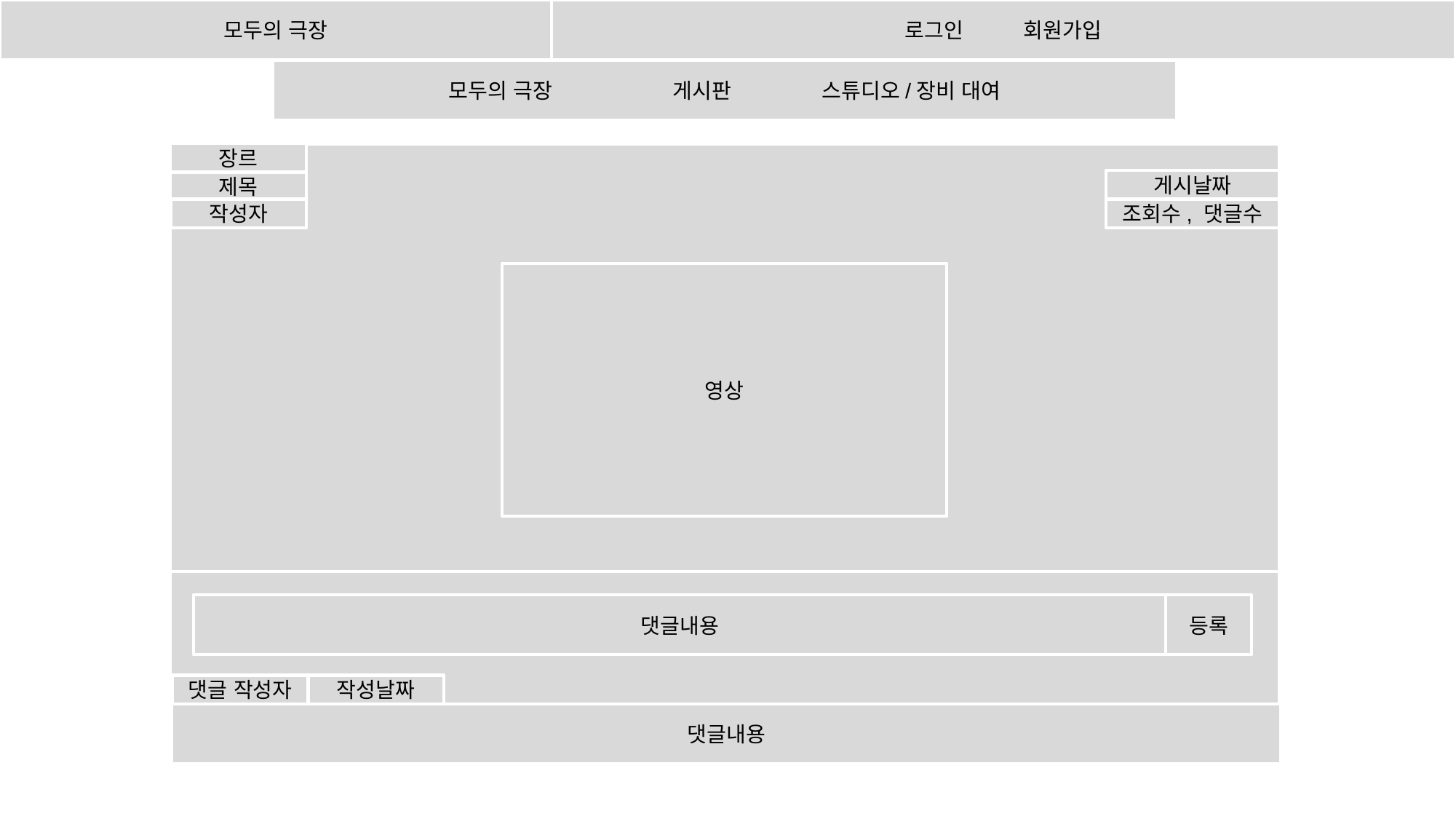

모두의 극장
로그인          회원가입
모두의 극장                    게시판               스튜디오/장비 대여
장르

게시날짜
제목
조회수, 댓글수
작성자
영상

댓글내용
등록
작성날짜
댓글 작성자
댓글내용